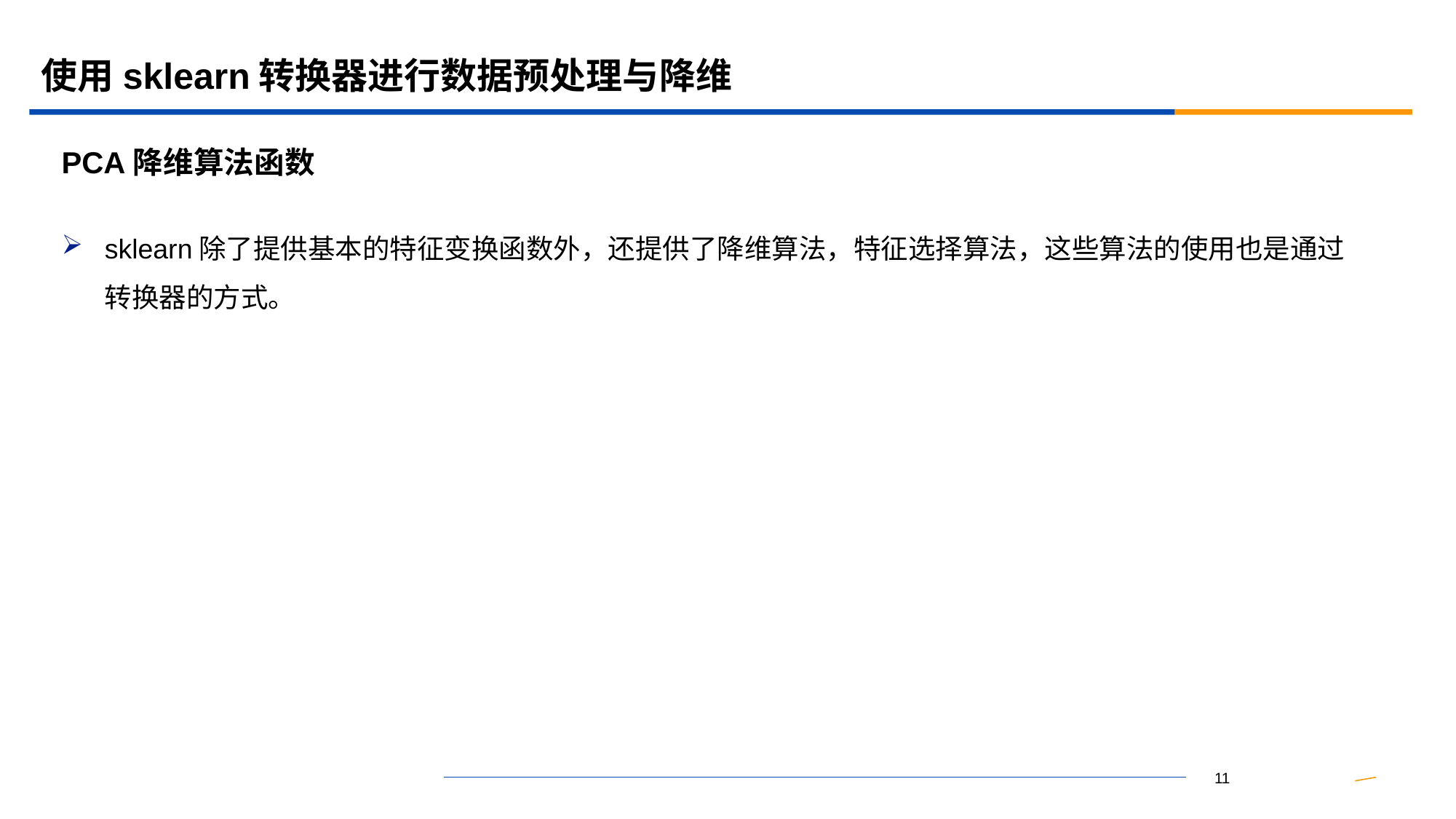

# 使用sklearn转换器进行数据预处理与降维
PCA降维算法函数
sklearn除了提供基本的特征变换函数外，还提供了降维算法，特征选择算法，这些算法的使用也是通过转换器的方式。